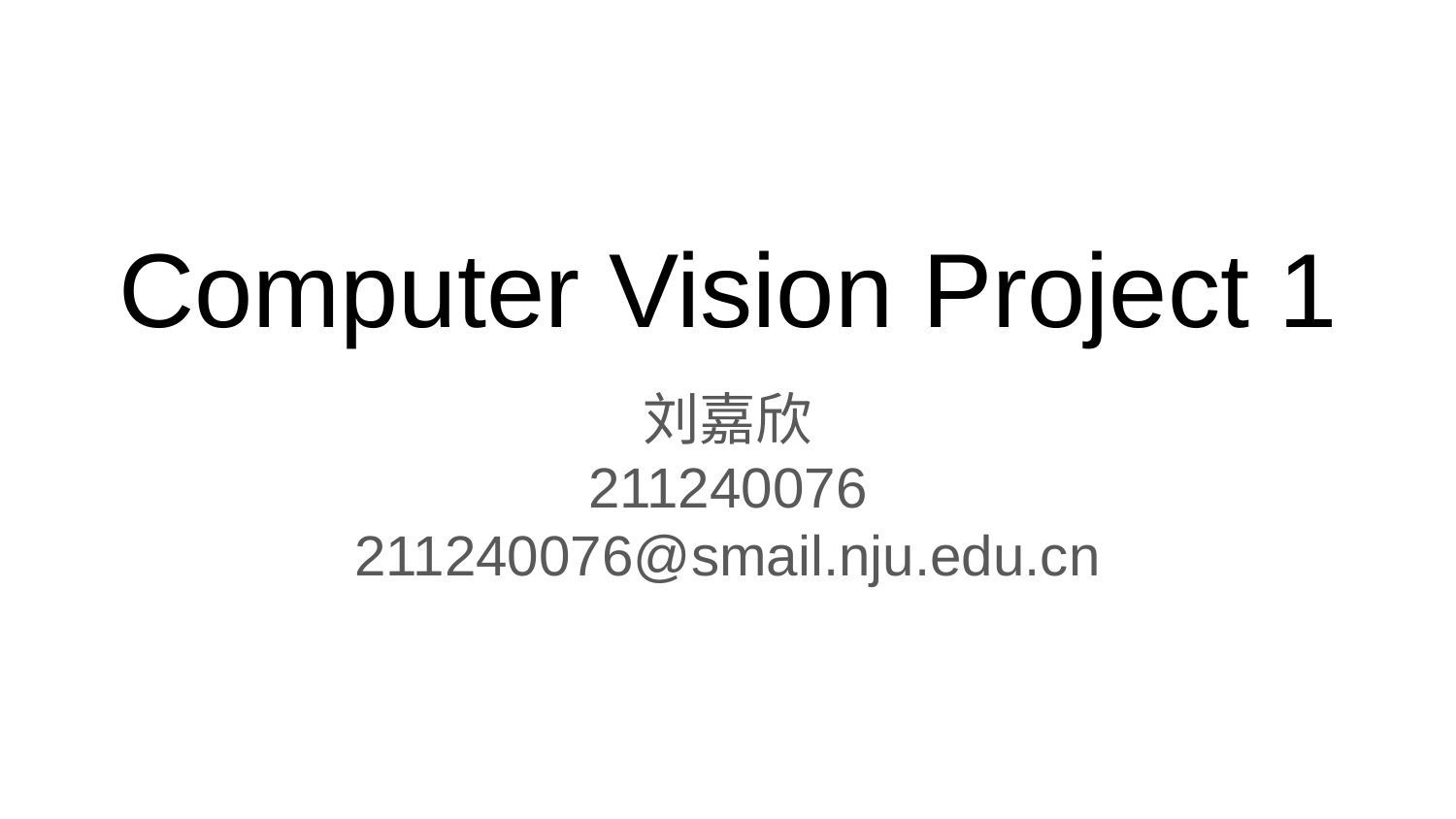

# Computer Vision Project 1
刘嘉欣
211240076
211240076@smail.nju.edu.cn